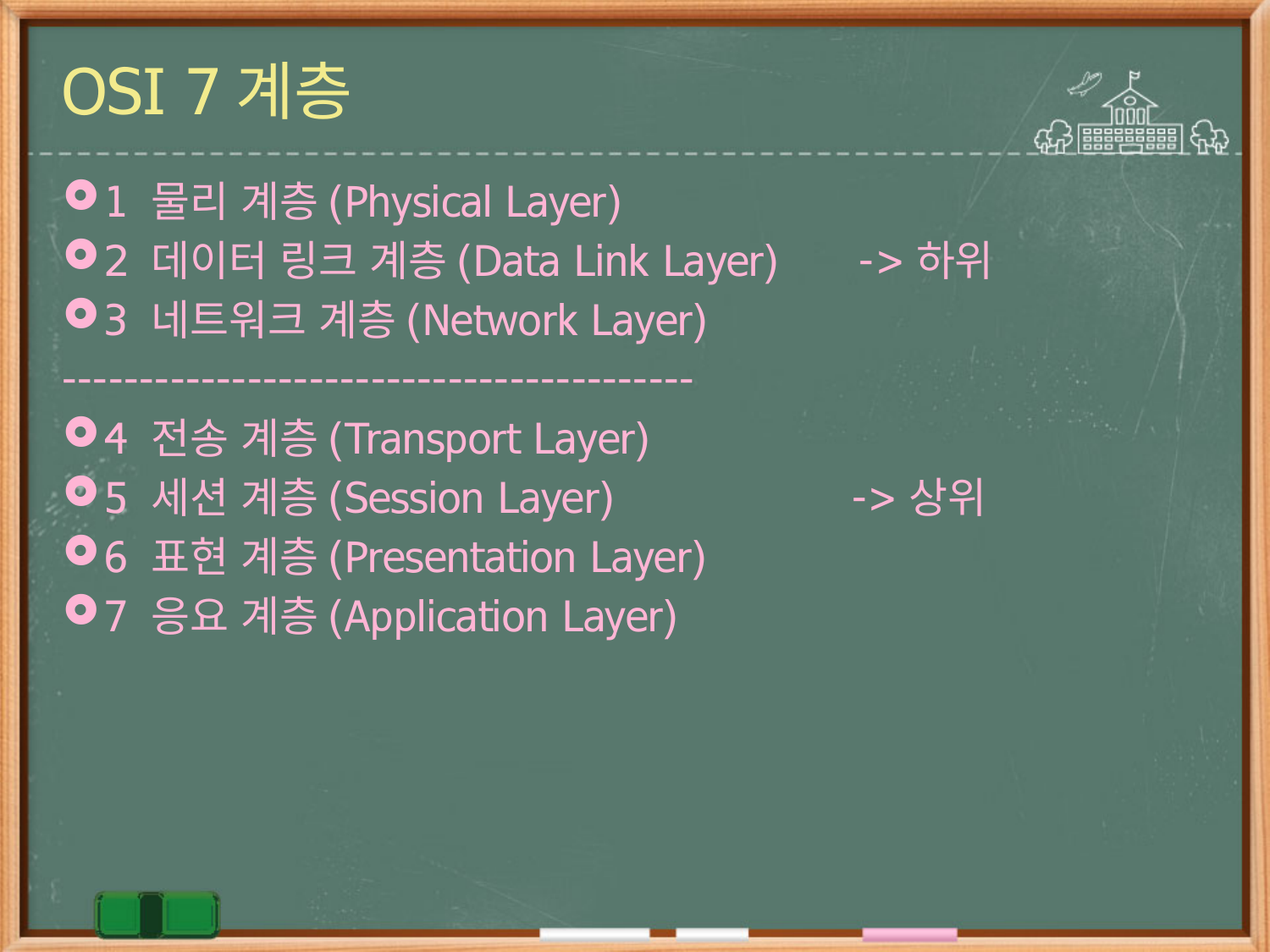

# OSI 7계층
1 물리 계층(Physical Layer)
2 데이터 링크 계층(Data Link Layer)      ->하위
3 네트워크 계층(Network Layer)
-----------------------------------------
4 전송 계층(Transport Layer)
5 세션 계층(Session Layer)                  ->상위
6 표현 계층(Presentation Layer)
7 응요 계층(Application Layer)